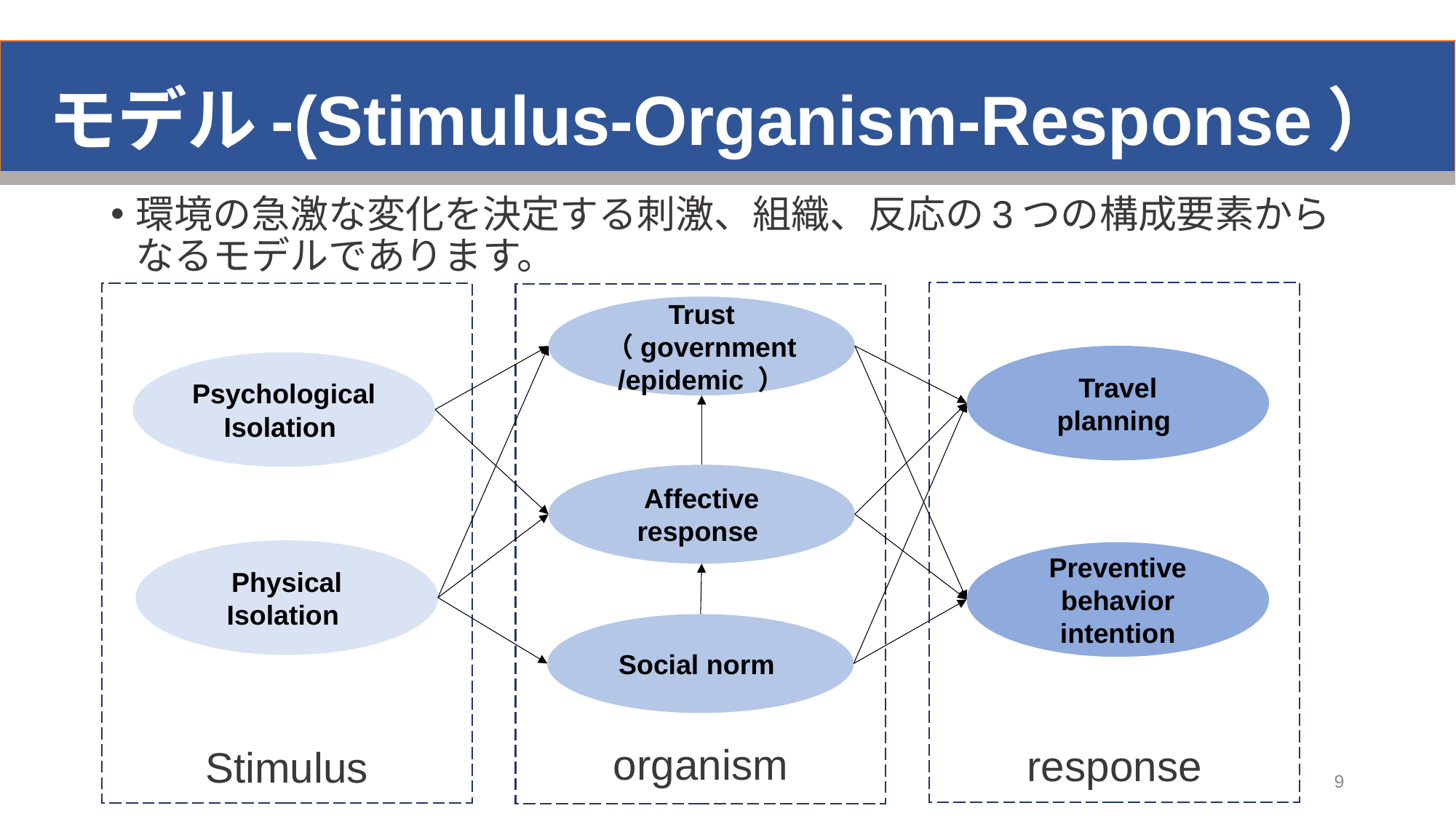

# モデル-(Stimulus-Organism-Response）
環境の急激な変化を決定する刺激、組織、反応の3つの構成要素からなるモデルであります。

Trust （government/epidemic ）
Travel planning
Psychological Isolation
Affective response
Physical Isolation
Preventive behavior intention
Social norm
organism
response
Stimulus
9